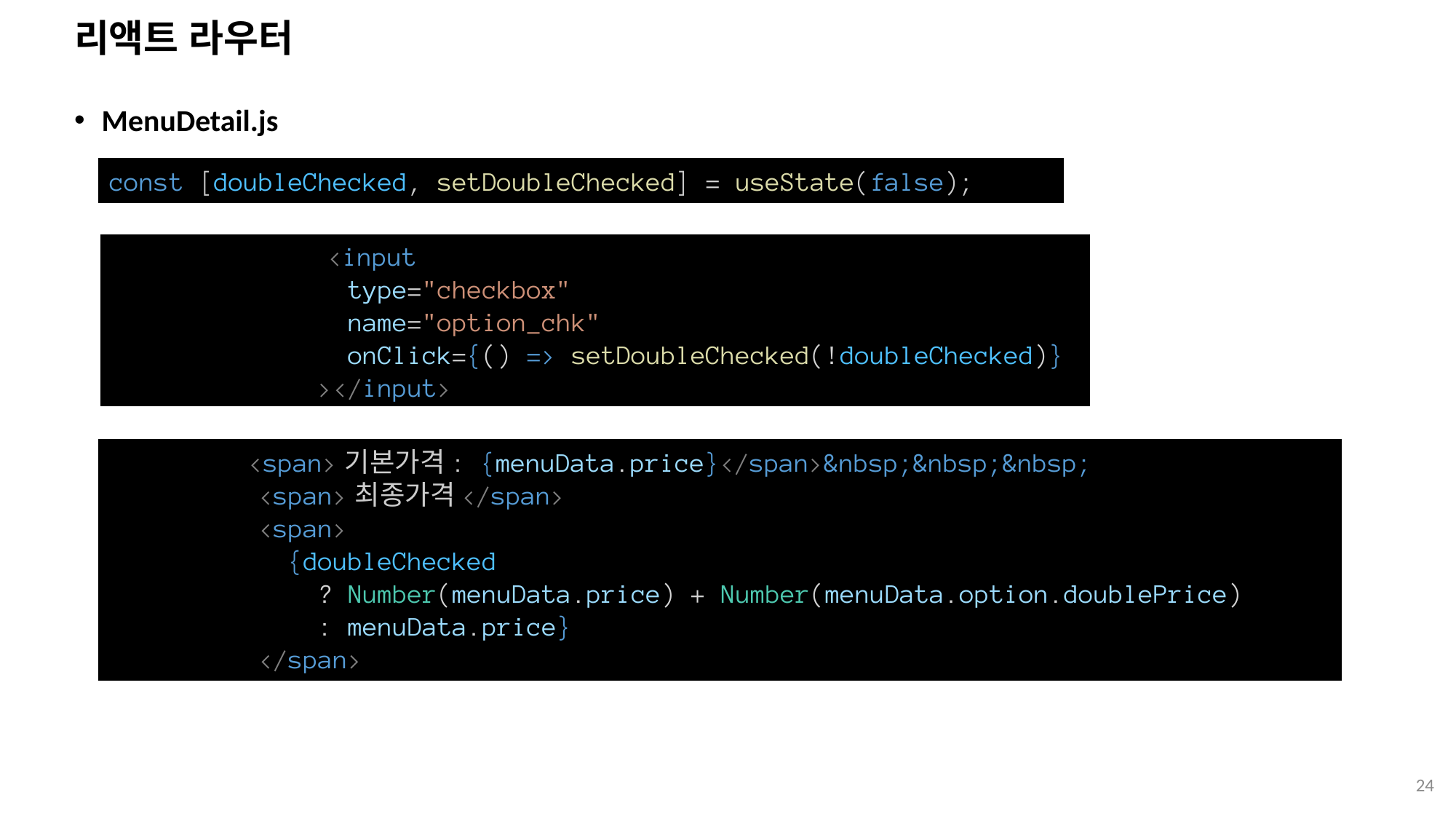

# 리액트 라우터
MenuDetail.js

const [doubleChecked, setDoubleChecked] = useState(false);
		<input
                type="checkbox"
                name="option_chk"
                onClick={() => setDoubleChecked(!doubleChecked)}
              ></input>
	  <span>기본가격: {menuData.price}</span>&nbsp;&nbsp;&nbsp;
          <span>최종가격</span>
          <span>
            {doubleChecked
              ? Number(menuData.price) + Number(menuData.option.doublePrice)
              : menuData.price}
          </span>
24